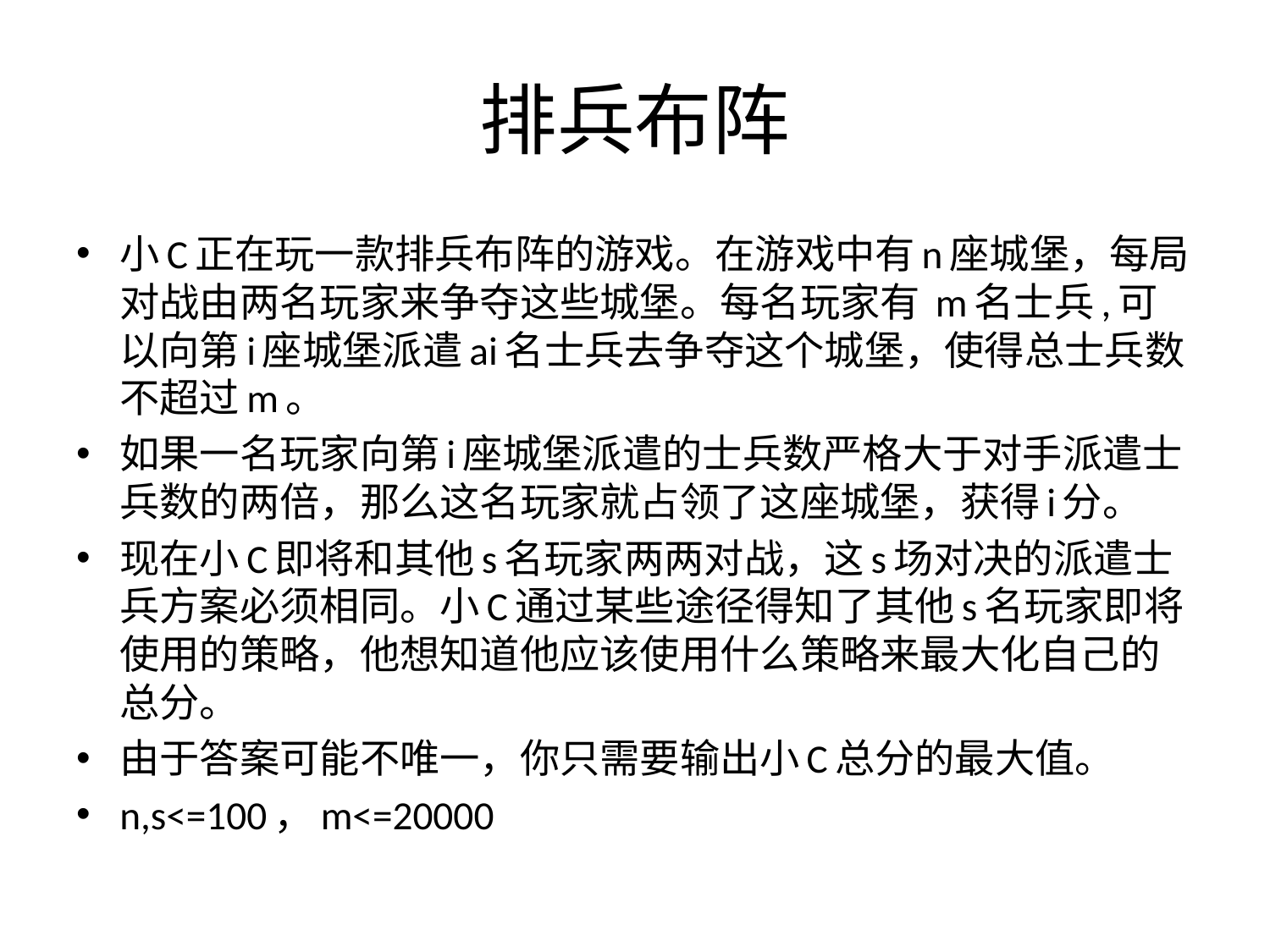

# 排兵布阵
小C正在玩一款排兵布阵的游戏。在游戏中有n座城堡，每局对战由两名玩家来争夺这些城堡。每名玩家有 m名士兵,可以向第i座城堡派遣ai名士兵去争夺这个城堡，使得总士兵数不超过m。
如果一名玩家向第i座城堡派遣的士兵数严格大于对手派遣士兵数的两倍，那么这名玩家就占领了这座城堡，获得i分。
现在小C即将和其他s名玩家两两对战，这s场对决的派遣士兵方案必须相同。小C通过某些途径得知了其他s名玩家即将使用的策略，他想知道他应该使用什么策略来最大化自己的总分。
由于答案可能不唯一，你只需要输出小C总分的最大值。
n,s<=100，m<=20000